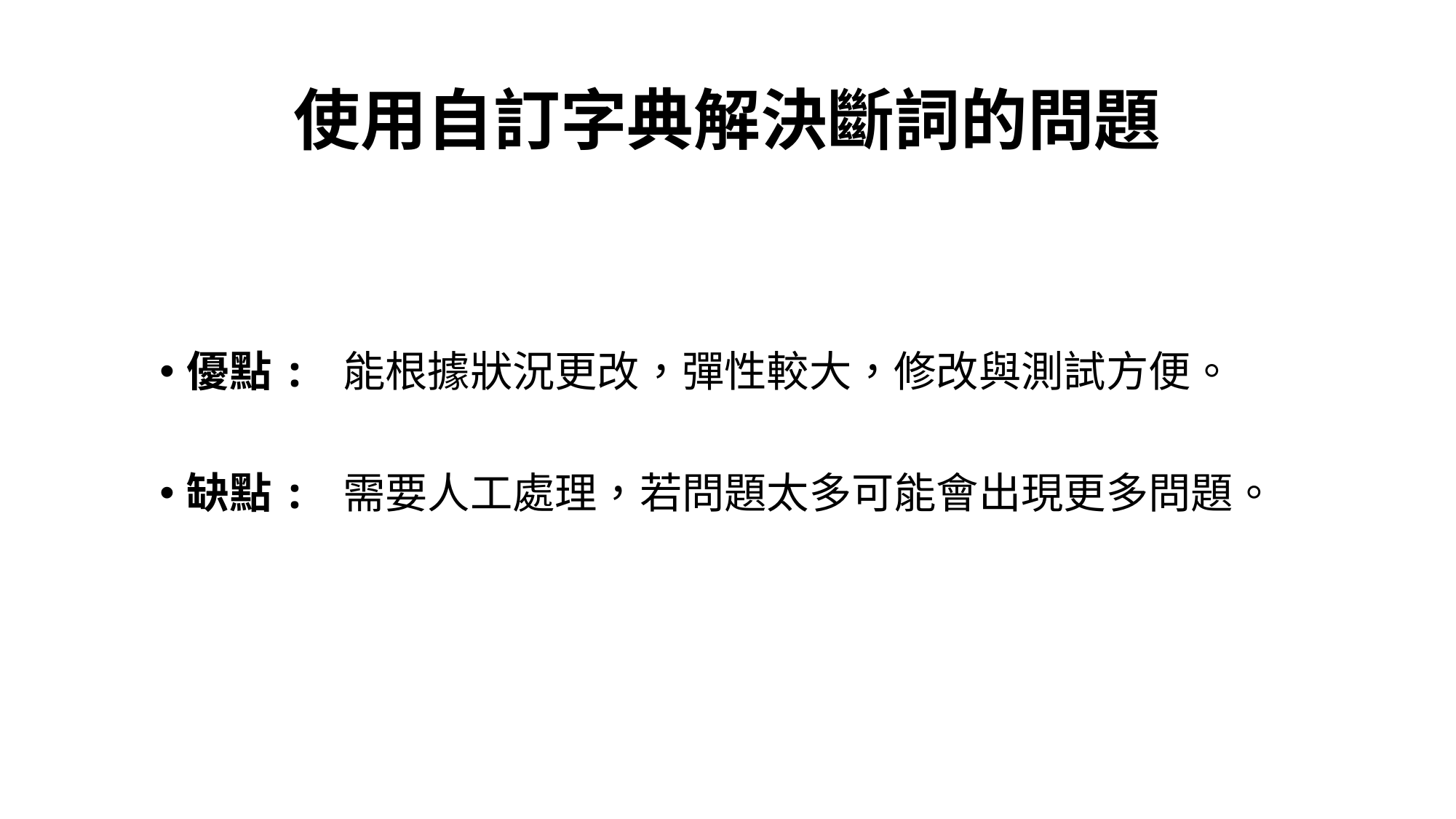

# 使用自訂字典解決斷詞的問題
優點: 能根據狀況更改，彈性較大，修改與測試方便。

缺點: 需要人工處理，若問題太多可能會出現更多問題。